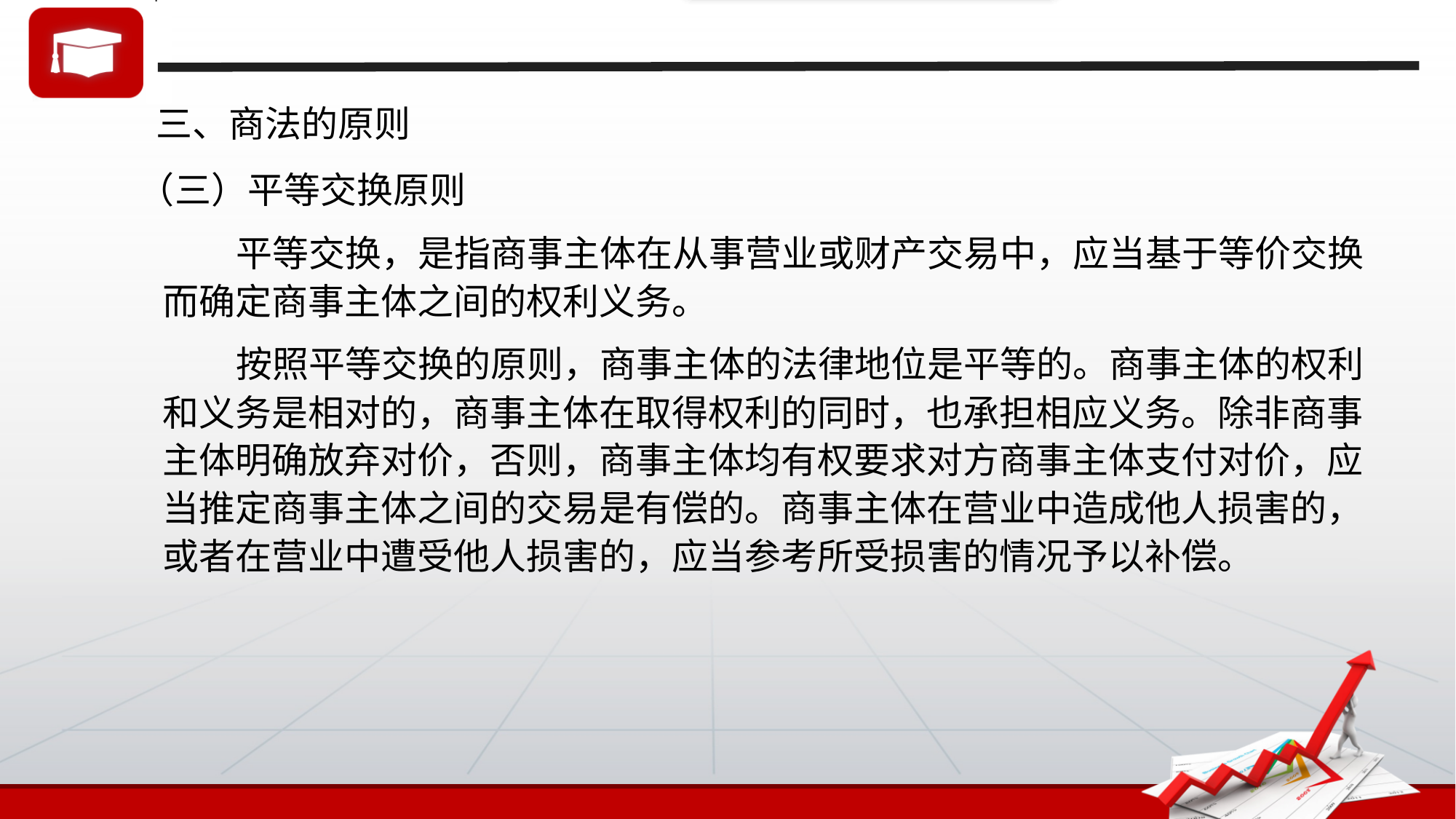

三、商法的原则
（三）平等交换原则

平等交换，是指商事主体在从事营业或财产交易中，应当基于等价交换而确定商事主体之间的权利义务。
按照平等交换的原则，商事主体的法律地位是平等的。商事主体的权利和义务是相对的，商事主体在取得权利的同时，也承担相应义务。除非商事主体明确放弃对价，否则，商事主体均有权要求对方商事主体支付对价，应当推定商事主体之间的交易是有偿的。商事主体在营业中造成他人损害的，或者在营业中遭受他人损害的，应当参考所受损害的情况予以补偿。